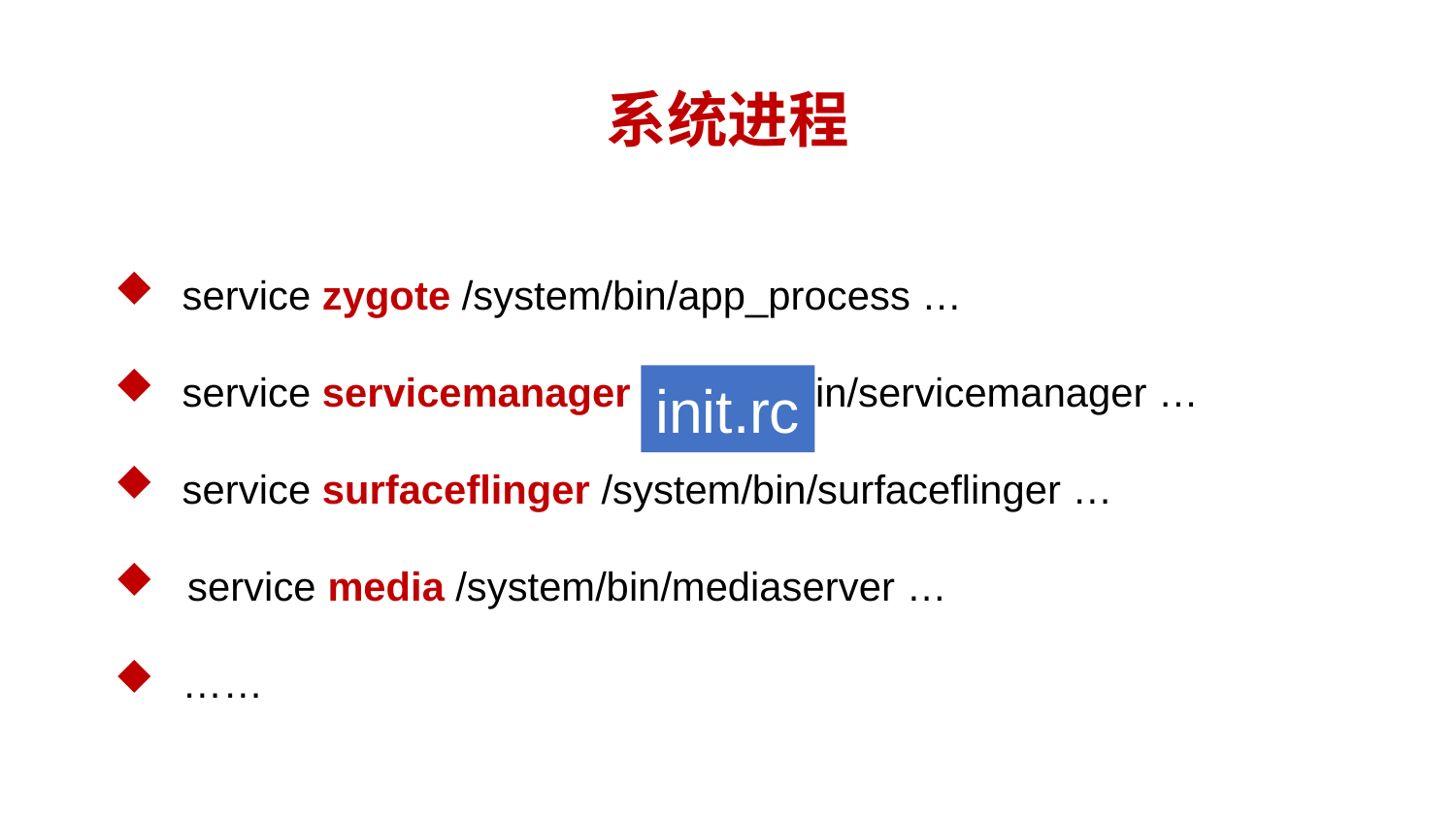

# 系统进程
  service zygote /system/bin/app_process …
  service servicemanager /system/bin/servicemanager …
  service surfaceflinger /system/bin/surfaceflinger …
   service media /system/bin/mediaserver …
  ……
init.rc